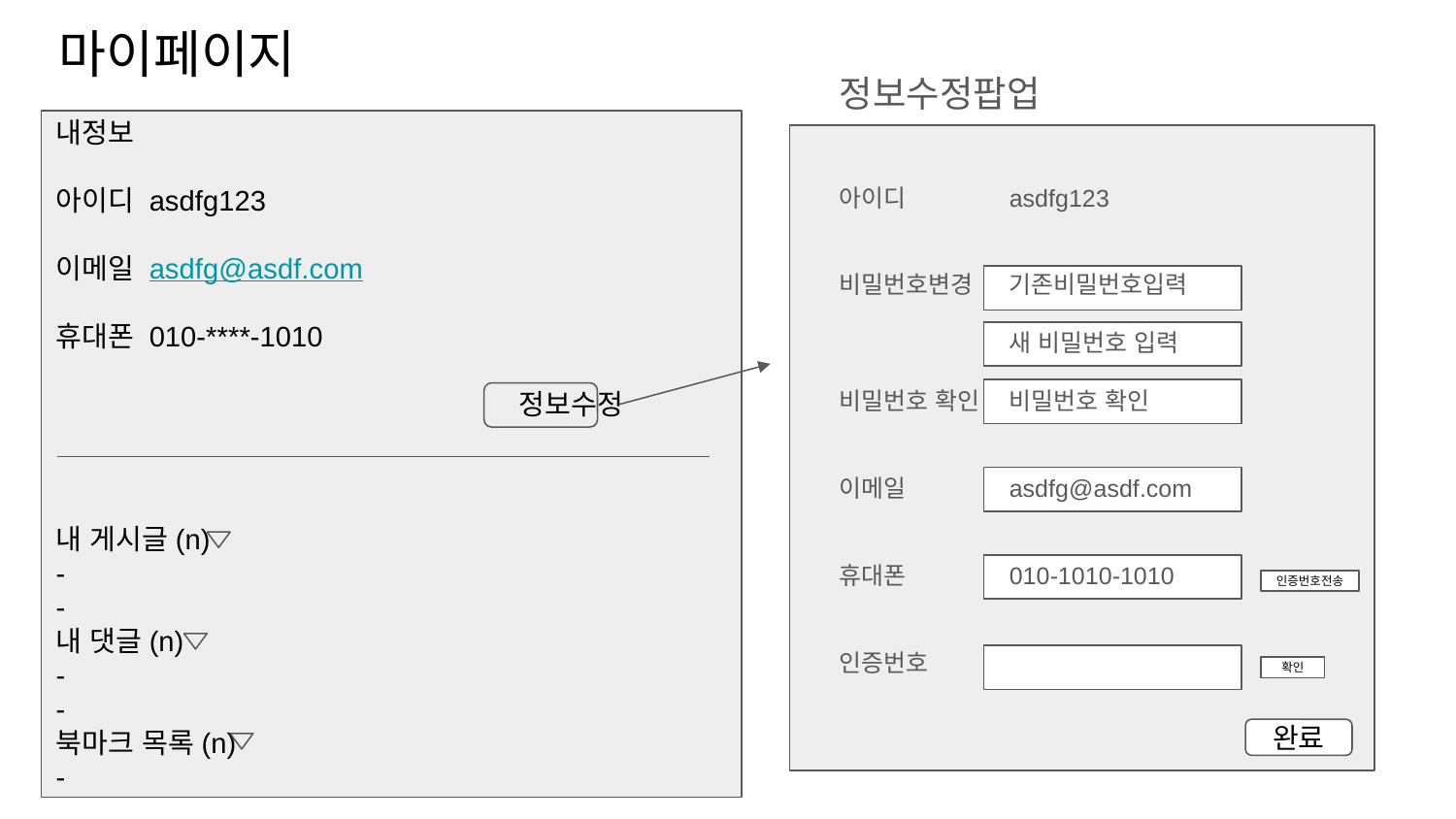

# 마이페이지
정보수정팝업
내정보

아이디 asdfg123

이메일 asdfg@asdf.com

휴대폰 010-****-1010

                                                         정보수정

내 게시글(n)
-
-
내 댓글(n)
-
-
북마크 목록(n)
-

아이디

비밀번호변경

비밀번호 확인

이메일

휴대폰

인증번호
asdfg123

기존비밀번호입력

새 비밀번호 입력
비밀번호 확인

asdfg@asdf.com

010-1010-1010

인증번호전송

확인
완료